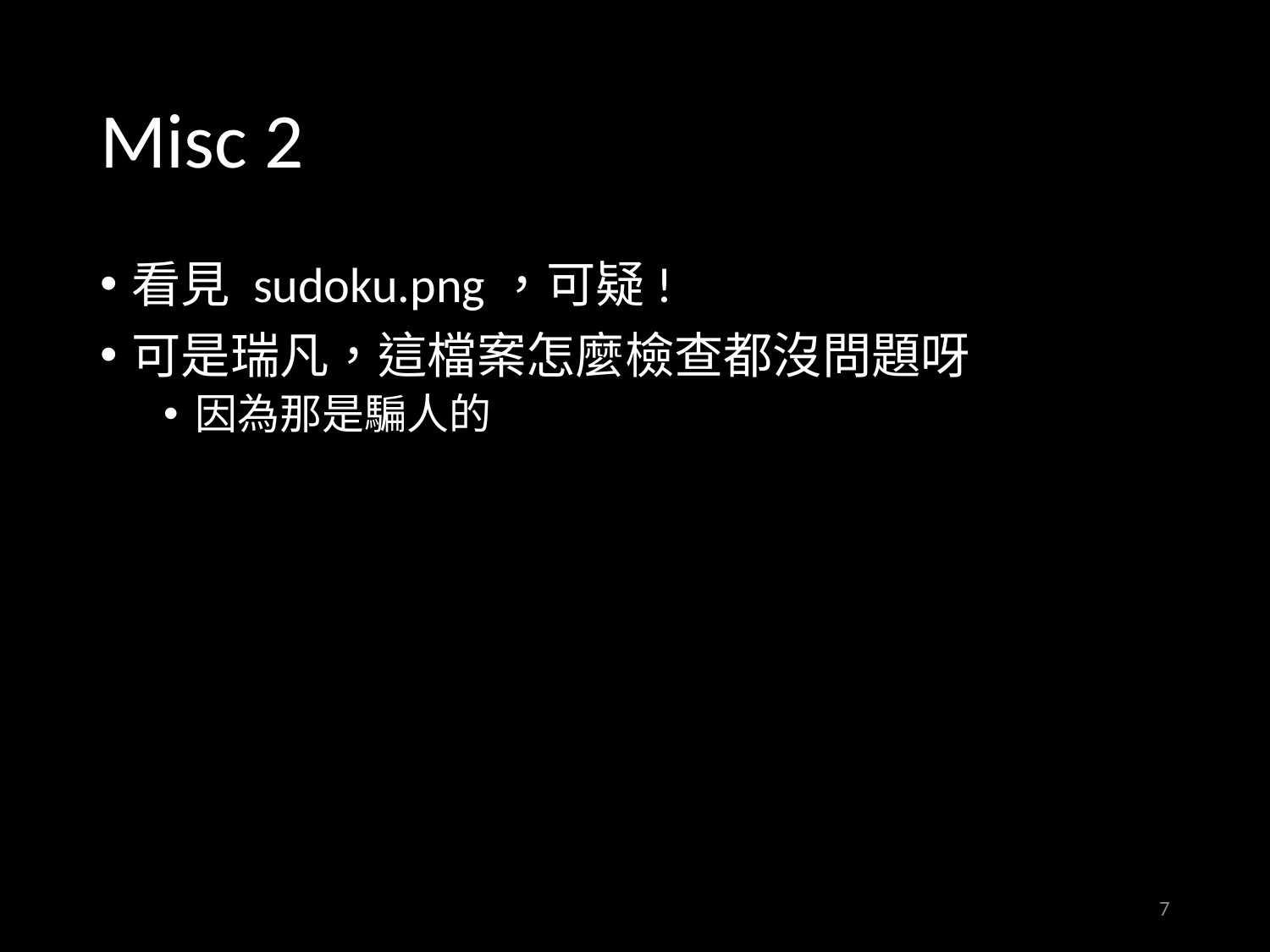

# Misc 2
看見 sudoku.png，可疑!
可是瑞凡，這檔案怎麼檢查都沒問題呀
因為那是騙人的
7